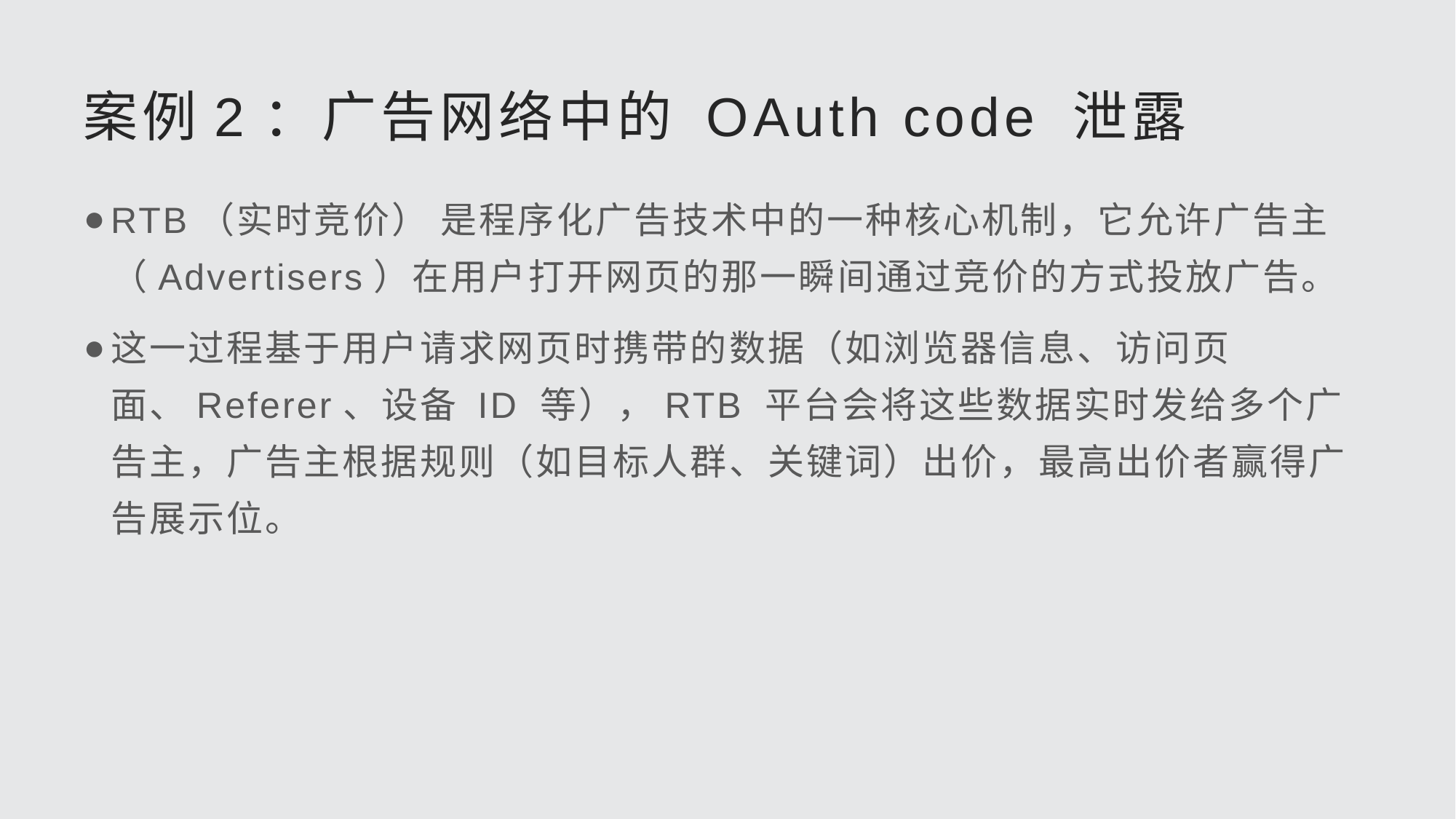

# 案例2：广告网络中的 OAuth code 泄露
RTB（实时竞价） 是程序化广告技术中的一种核心机制，它允许广告主（Advertisers）在用户打开网页的那一瞬间通过竞价的方式投放广告。
这一过程基于用户请求网页时携带的数据（如浏览器信息、访问页面、Referer、设备 ID 等），RTB 平台会将这些数据实时发给多个广告主，广告主根据规则（如目标人群、关键词）出价，最高出价者赢得广告展示位。